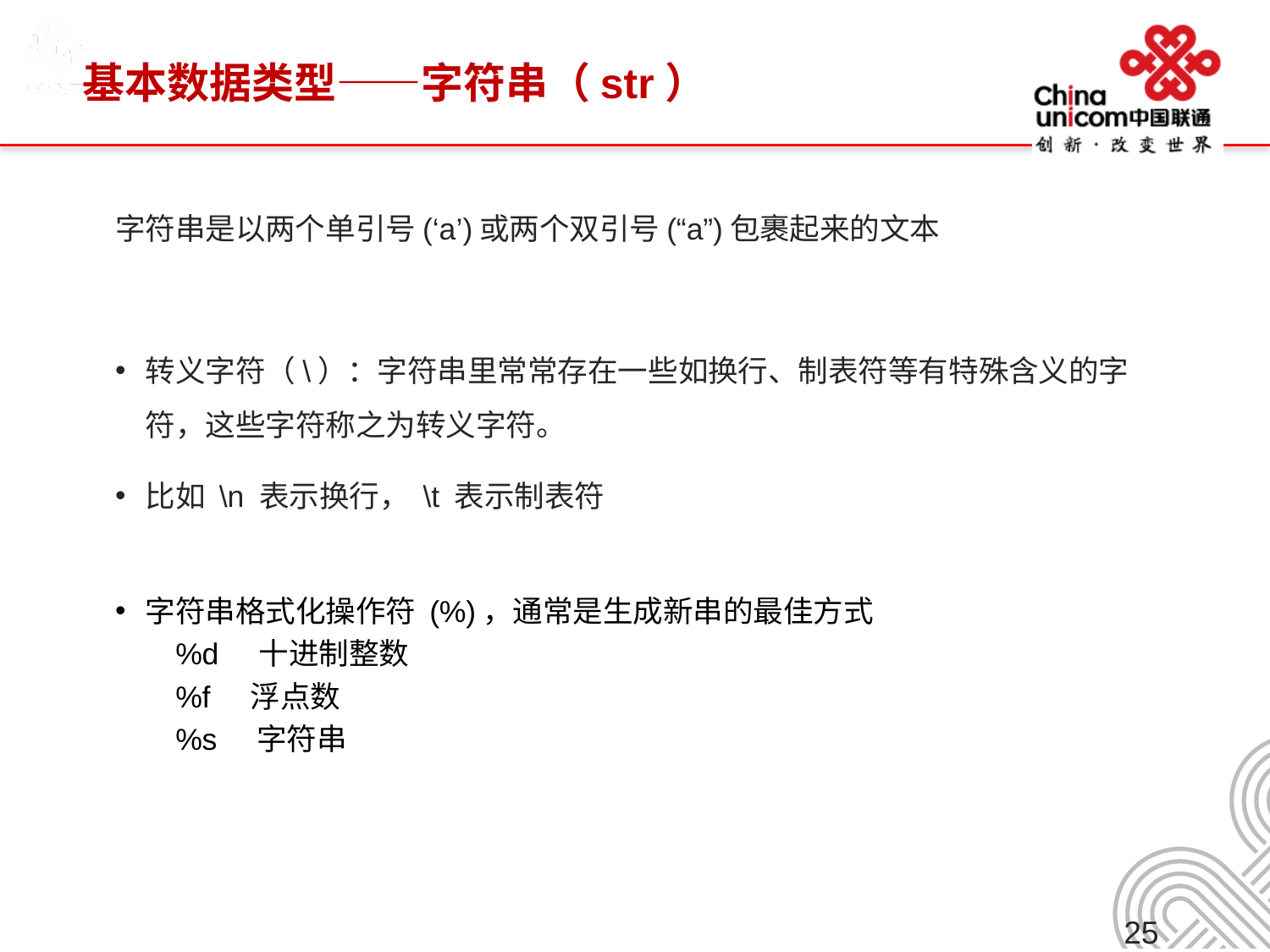

# 基本数据类型——字符串（str）
字符串是以两个单引号(‘a’)或两个双引号(“a”)包裹起来的文本

转义字符（\）：字符串里常常存在一些如换行、制表符等有特殊含义的字符，这些字符称之为转义字符。
比如 \n 表示换行， \t 表示制表符

字符串格式化操作符 (%)，通常是生成新串的最佳方式
%d    十进制整数
%f    浮点数
%s    字符串